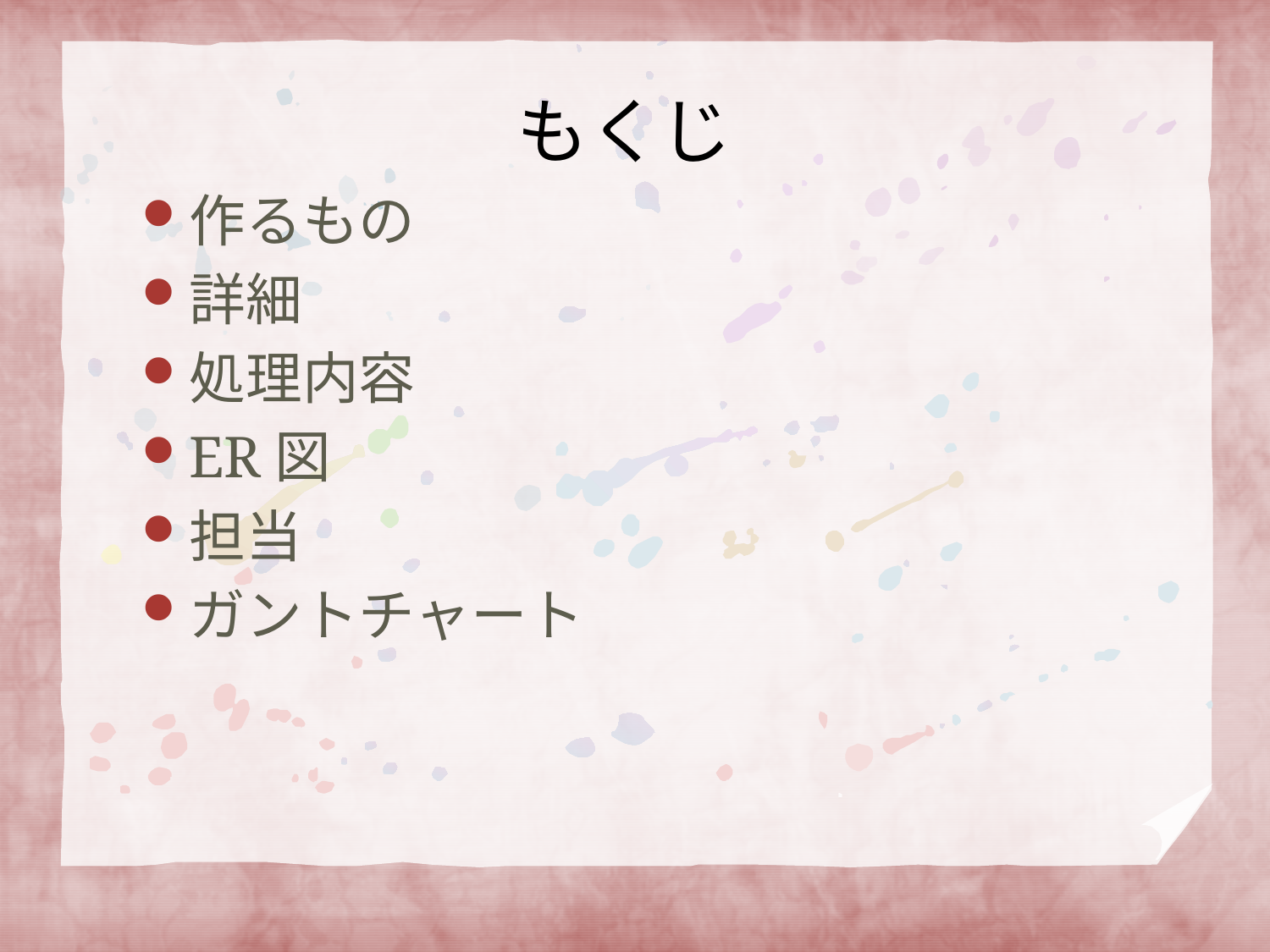

# もくじ
作るもの
詳細
処理内容
ER図
担当
ガントチャート